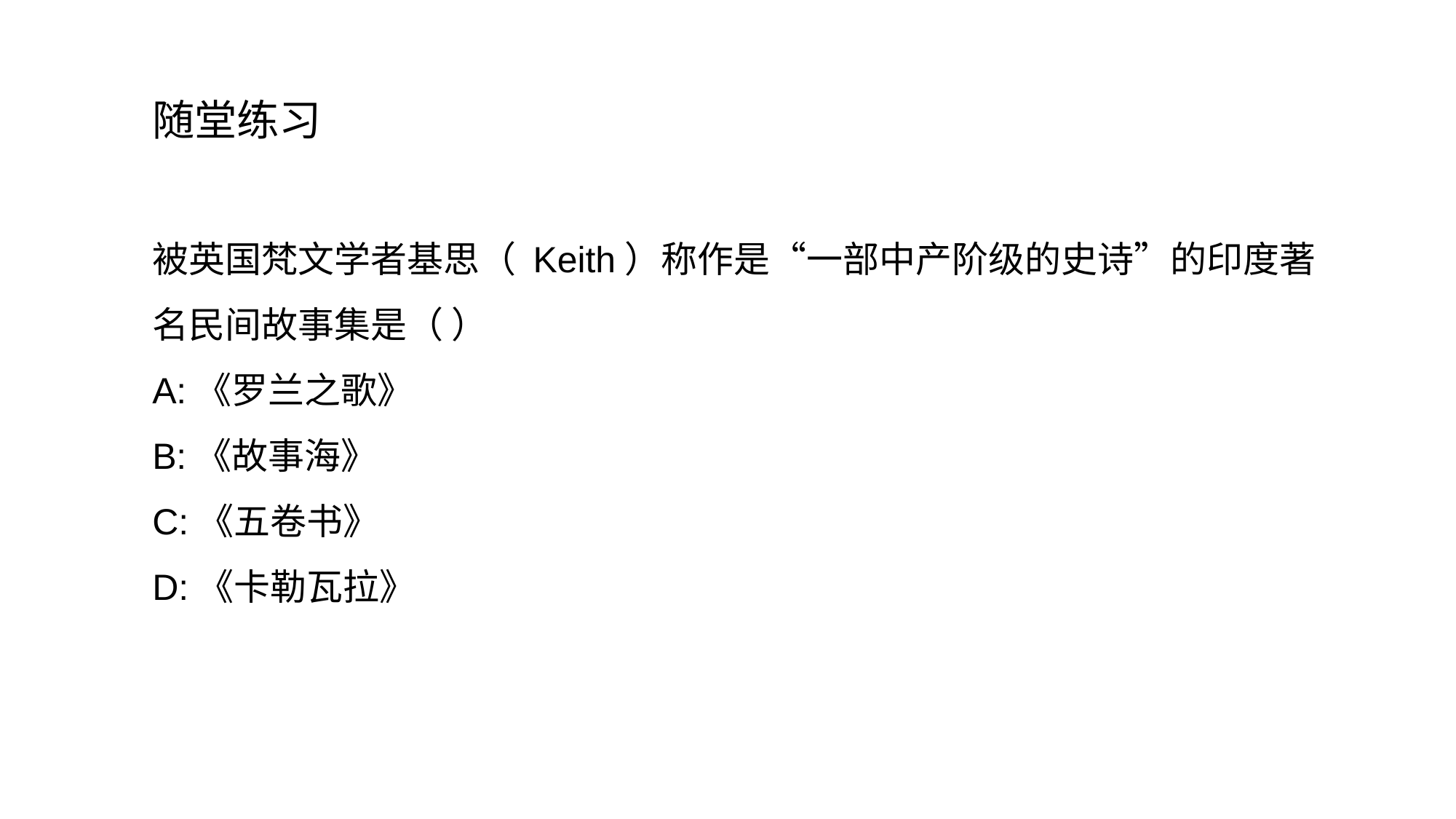

随堂练习
被英国梵文学者基思（ Keith）称作是“一部中产阶级的史诗”的印度著名民间故事集是（ ）
A:《罗兰之歌》
B:《故事海》
C:《五卷书》
D:《卡勒瓦拉》